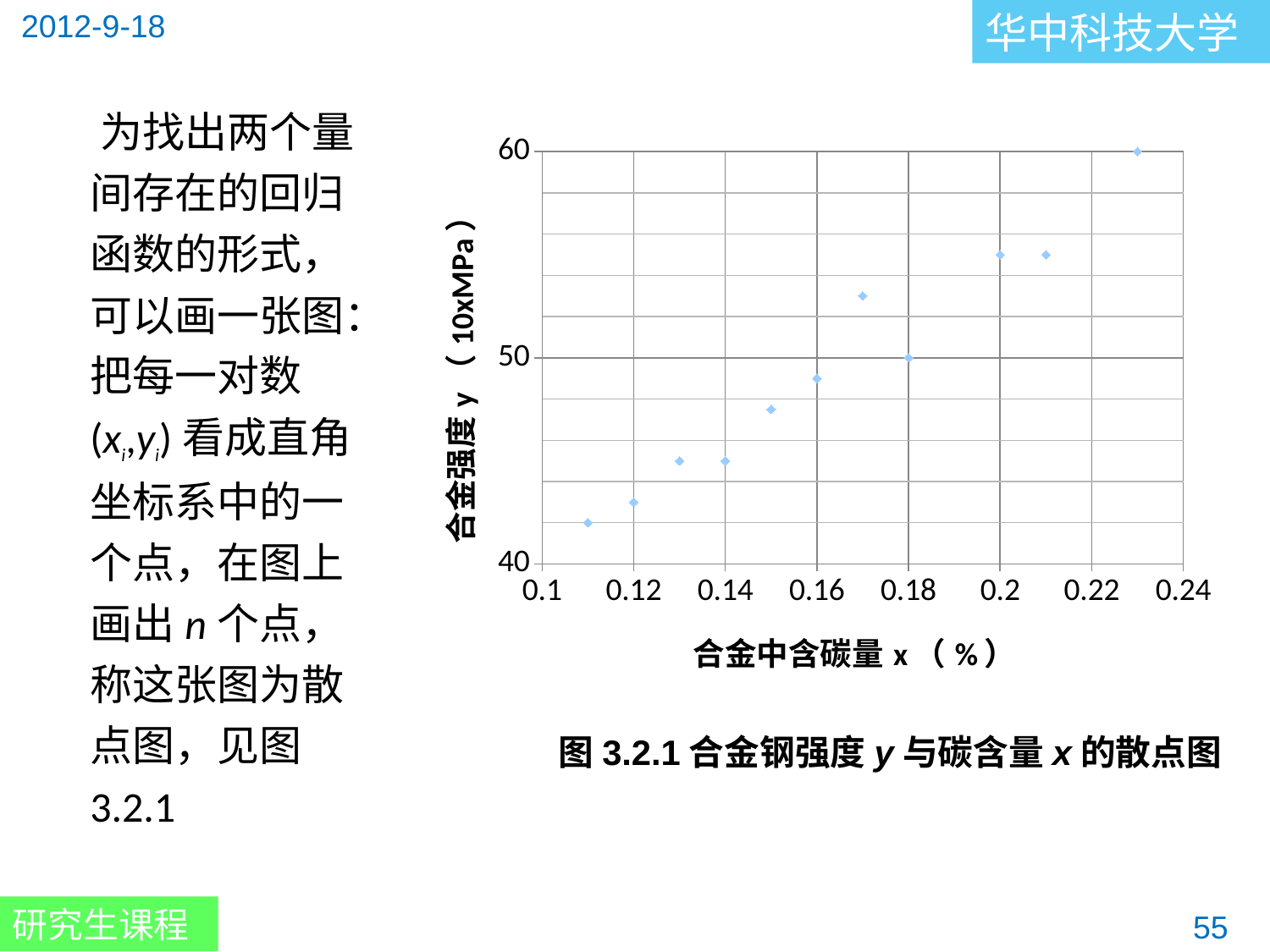

为找出两个量间存在的回归函数的形式，可以画一张图：把每一对数(xi,yi)看成直角坐标系中的一个点，在图上画出n个点，称这张图为散点图，见图3.2.1

### Chart

| Category |  |
|---|---|
图3.2.1合金钢强度y与碳含量x的散点图